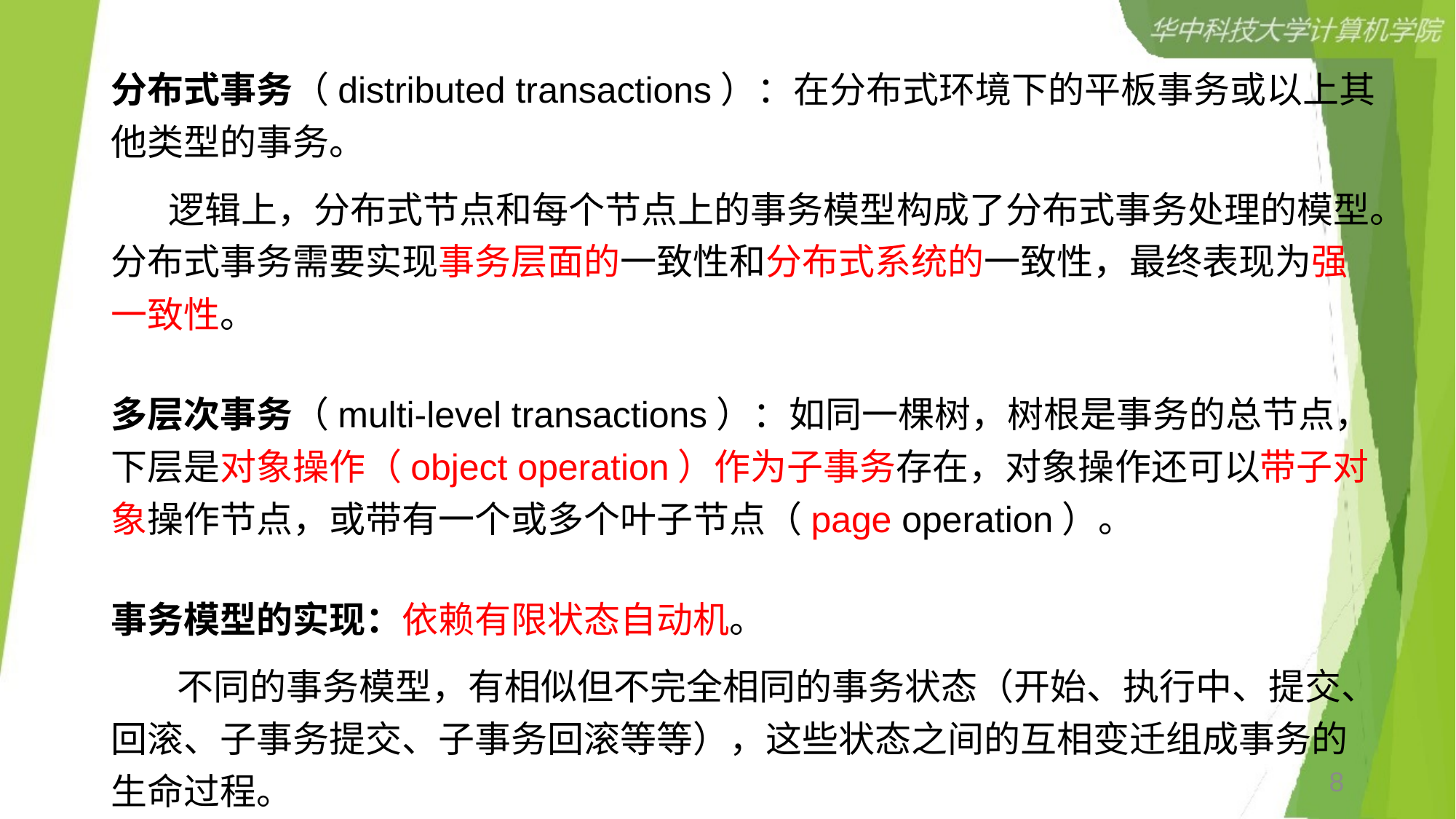

分布式事务（distributed transactions）：在分布式环境下的平板事务或以上其他类型的事务。
      逻辑上，分布式节点和每个节点上的事务模型构成了分布式事务处理的模型。分布式事务需要实现事务层面的一致性和分布式系统的一致性，最终表现为强一致性。

多层次事务（multi-level transactions）：如同一棵树，树根是事务的总节点，下层是对象操作（object operation）作为子事务存在，对象操作还可以带子对象操作节点，或带有一个或多个叶子节点（page operation）。

事务模型的实现：依赖有限状态自动机。
       不同的事务模型，有相似但不完全相同的事务状态（开始、执行中、提交、回滚、子事务提交、子事务回滚等等），这些状态之间的互相变迁组成事务的生命过程。
8